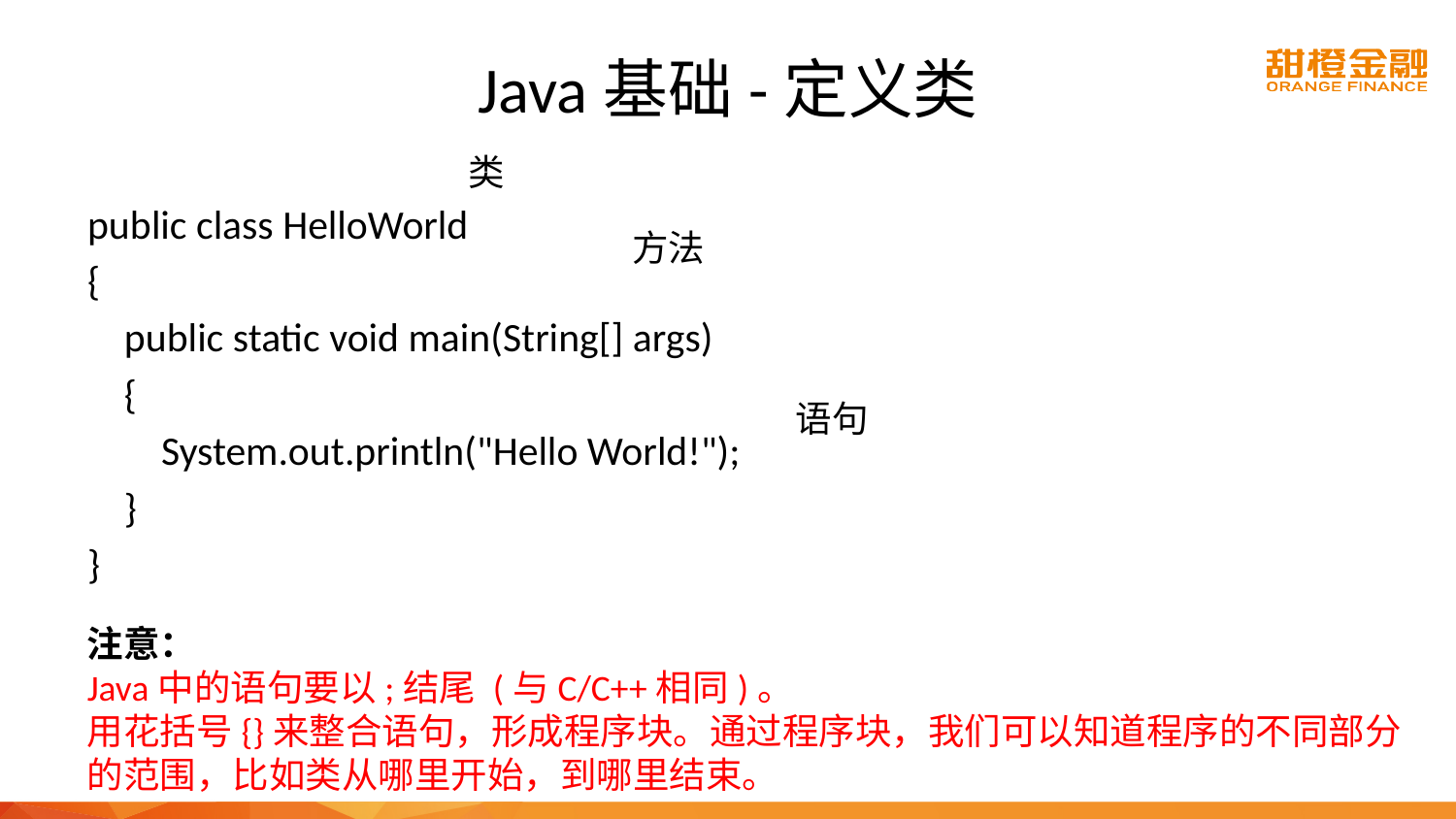

# Java基础-定义类
类
public class HelloWorld
{
    public static void main(String[] args)
    {
        System.out.println("Hello World!");
    }
}
方法
语句
注意：
Java中的语句要以;结尾 (与C/C++相同)。
用花括号{}来整合语句，形成程序块。通过程序块，我们可以知道程序的不同部分的范围，比如类从哪里开始，到哪里结束。